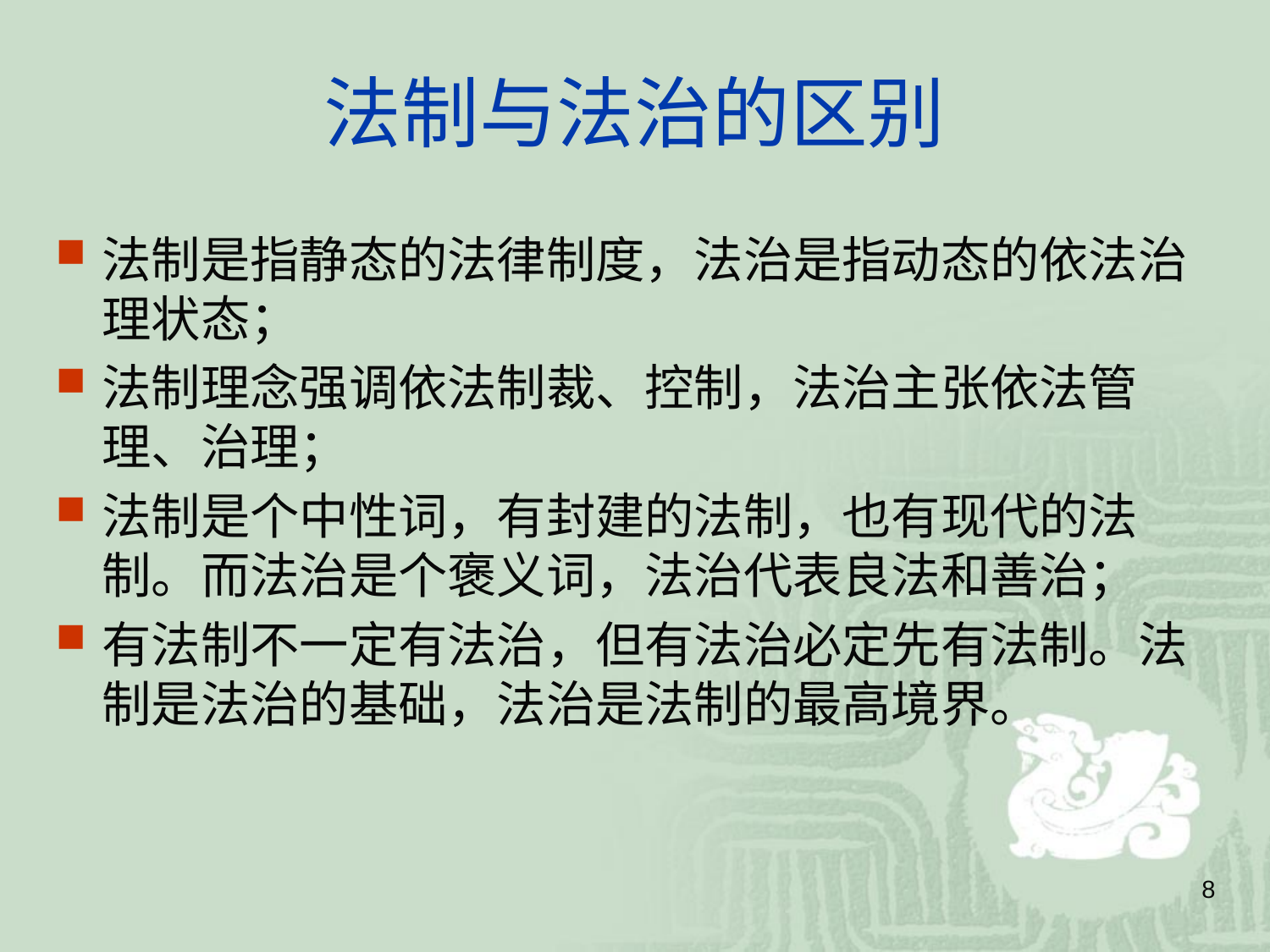

# 法制与法治的区别
法制是指静态的法律制度，法治是指动态的依法治理状态；
法制理念强调依法制裁、控制，法治主张依法管理、治理；
法制是个中性词，有封建的法制，也有现代的法制。而法治是个褒义词，法治代表良法和善治；
有法制不一定有法治，但有法治必定先有法制。法制是法治的基础，法治是法制的最高境界。

8